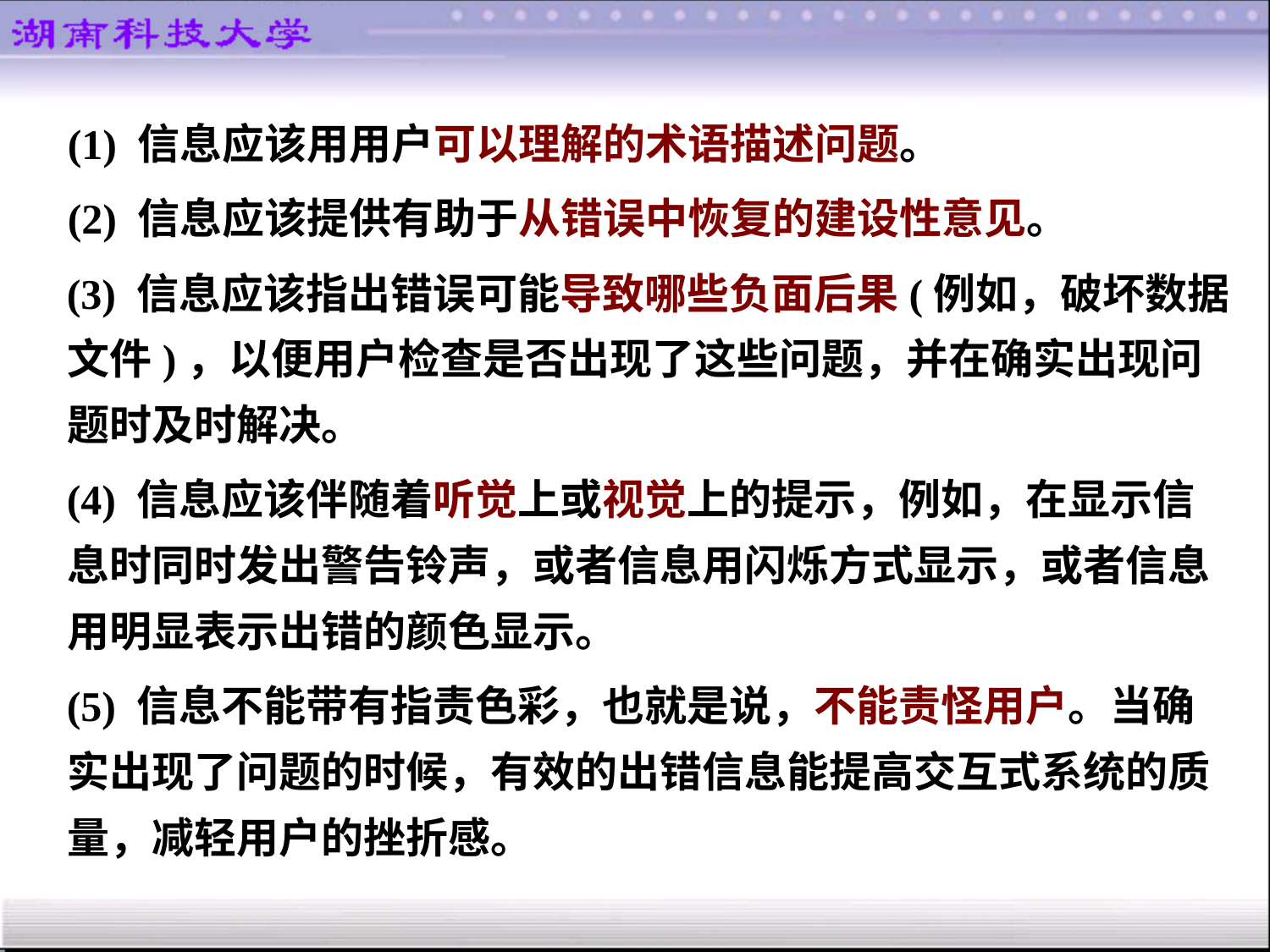

(1) 信息应该用用户可以理解的术语描述问题。
	(2) 信息应该提供有助于从错误中恢复的建设性意见。
(3) 信息应该指出错误可能导致哪些负面后果(例如，破坏数据文件)，以便用户检查是否出现了这些问题，并在确实出现问题时及时解决。
(4) 信息应该伴随着听觉上或视觉上的提示，例如，在显示信息时同时发出警告铃声，或者信息用闪烁方式显示，或者信息用明显表示出错的颜色显示。
(5) 信息不能带有指责色彩，也就是说，不能责怪用户。当确实出现了问题的时候，有效的出错信息能提高交互式系统的质量，减轻用户的挫折感。